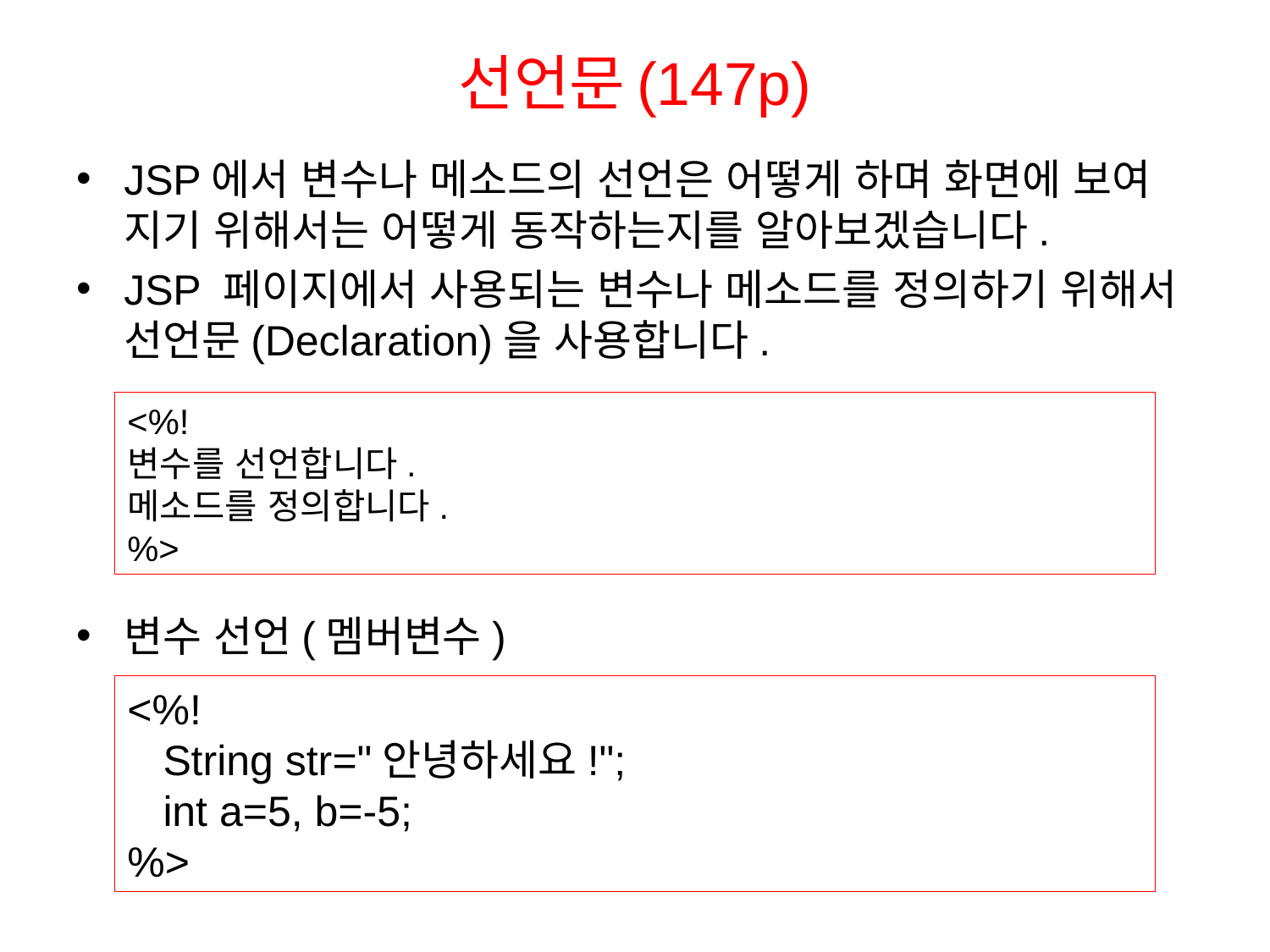

# 선언문(147p)
JSP에서 변수나 메소드의 선언은 어떻게 하며 화면에 보여 지기 위해서는 어떻게 동작하는지를 알아보겠습니다.
JSP 페이지에서 사용되는 변수나 메소드를 정의하기 위해서 선언문(Declaration)을 사용합니다.

변수 선언(멤버변수)

<%!
변수를 선언합니다.
메소드를 정의합니다.
%>
<%!
   String str="안녕하세요!";
   int a=5, b=-5;
%>